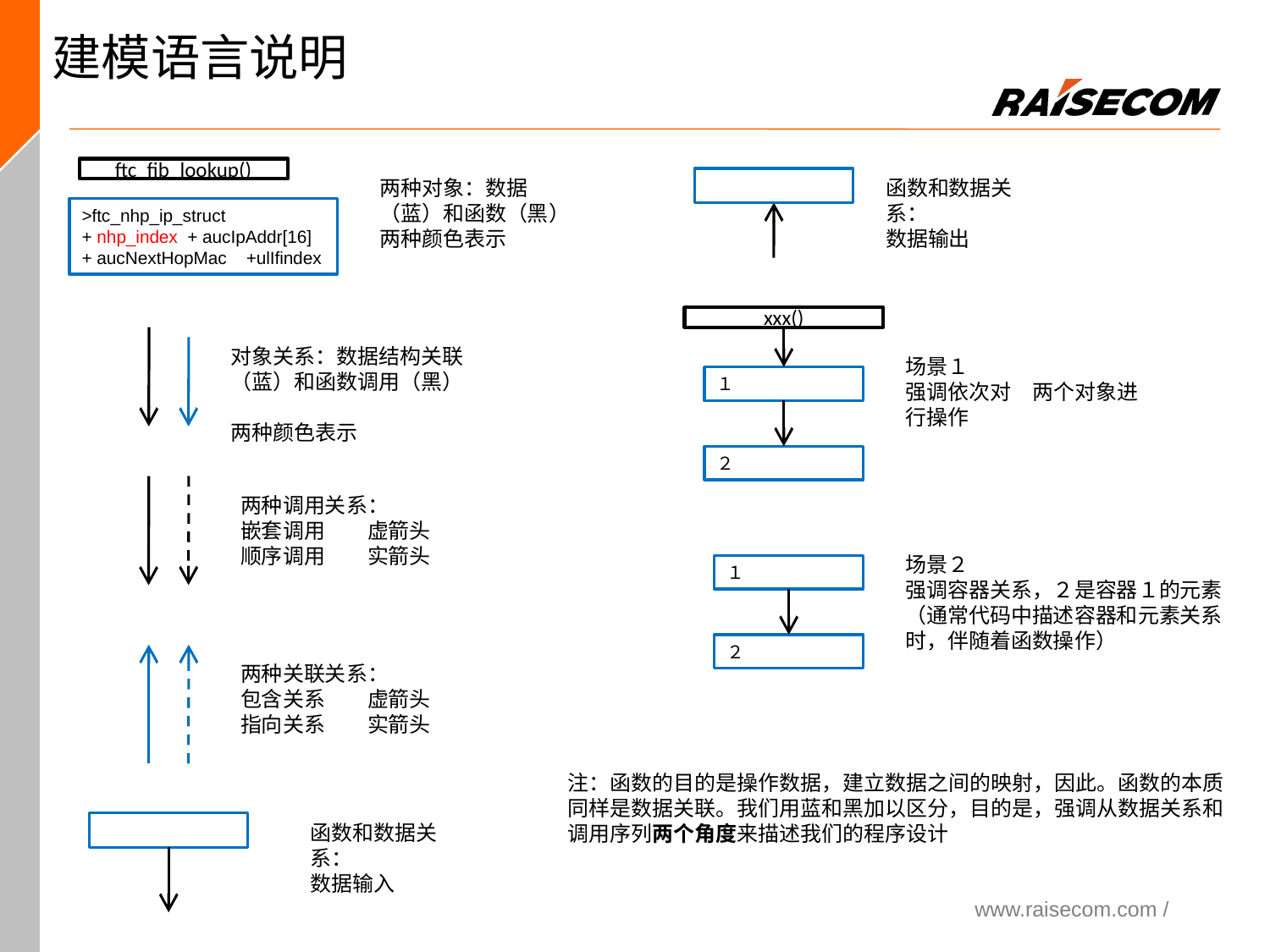

建模语言说明
ftc_fib_lookup()

函数和数据关系：
数据输出
两种对象：数据（蓝）和函数（黑）
两种颜色表示
>ftc_nhp_ip_struct
+ nhp_index  + aucIpAddr[16]
+ aucNextHopMac    +ulIfindex
xxx()
对象关系：数据结构关联（蓝）和函数调用（黑）
两种颜色表示
场景１
强调依次对　两个对象进行操作

１
２
两种调用关系：
嵌套调用　　虚箭头
顺序调用　　实箭头
场景２
强调容器关系，２是容器１的元素（通常代码中描述容器和元素关系时，伴随着函数操作）
１
２
两种关联关系：
包含关系　　虚箭头
指向关系　　实箭头
注：函数的目的是操作数据，建立数据之间的映射，因此。函数的本质同样是数据关联。我们用蓝和黑加以区分，目的是，强调从数据关系和调用序列两个角度来描述我们的程序设计

函数和数据关系：
数据输入